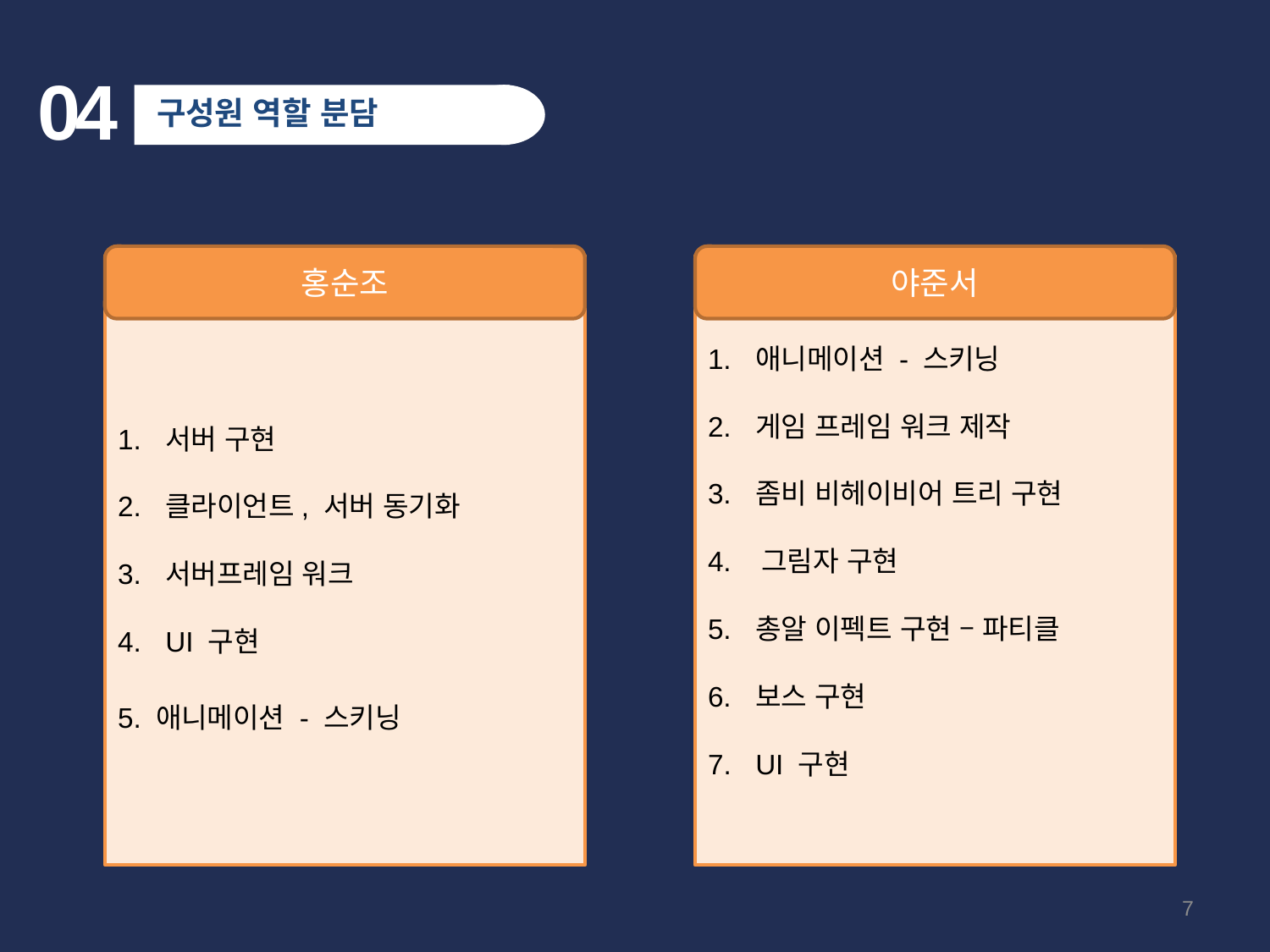

04

구성원 역할 분담
홍순조
야준서

서버 구현

클라이언트, 서버 동기화

서버프레임 워크

UI 구현

5. 애니메이션 - 스키닝
애니메이션 - 스키닝

게임 프레임 워크 제작

좀비 비헤이비어 트리 구현

4.   그림자 구현

총알 이펙트 구현 – 파티클

보스 구현

UI 구현
7